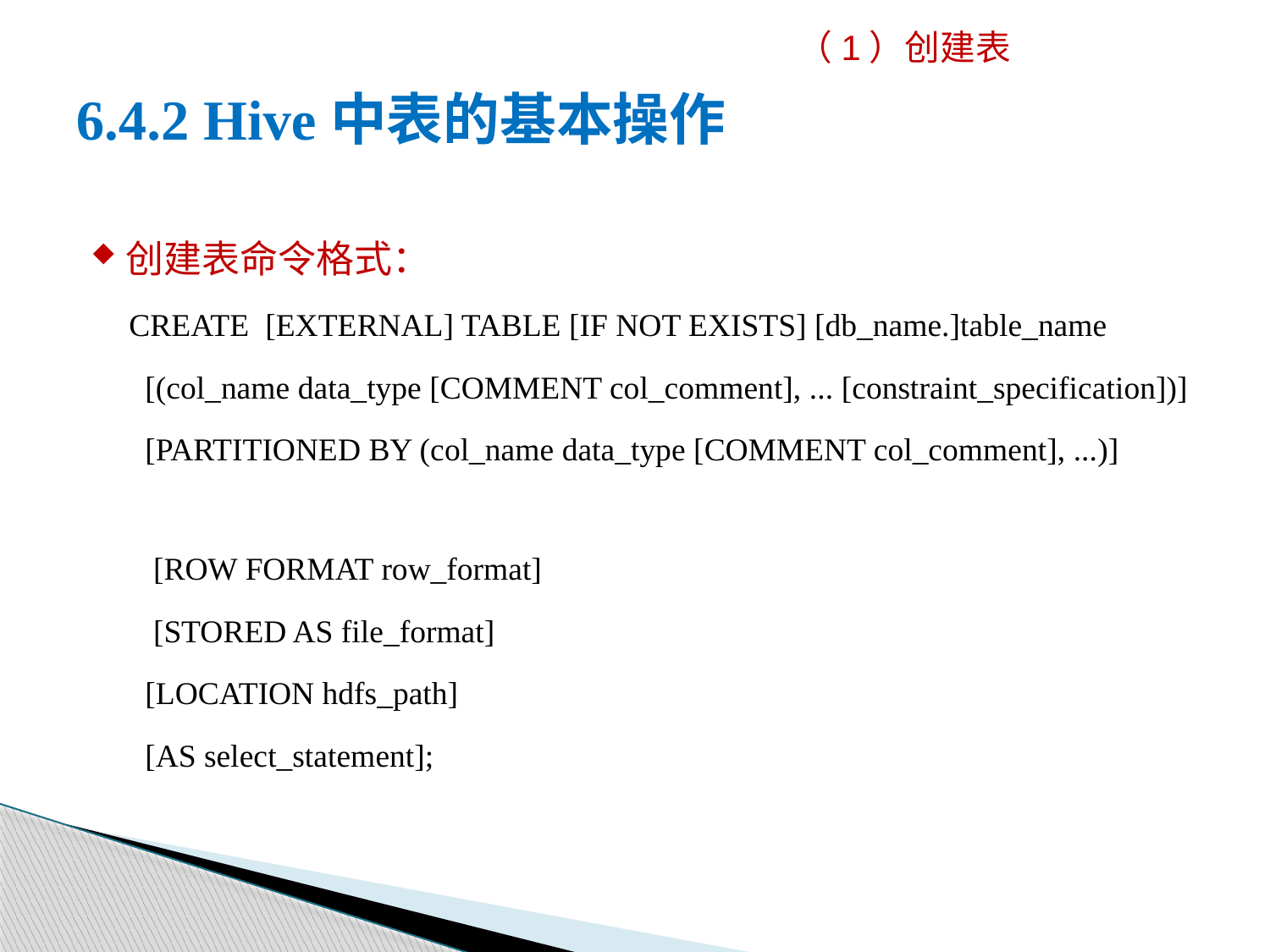

（1）创建表
# 6.4.2 Hive中表的基本操作
创建表命令格式：
CREATE  [EXTERNAL] TABLE [IF NOT EXISTS] [db_name.]table_name
  [(col_name data_type [COMMENT col_comment], ... [constraint_specification])]
  [PARTITIONED BY (col_name data_type [COMMENT col_comment], ...)]
   [ROW FORMAT row_format]
   [STORED AS file_format]
  [LOCATION hdfs_path]
  [AS select_statement];